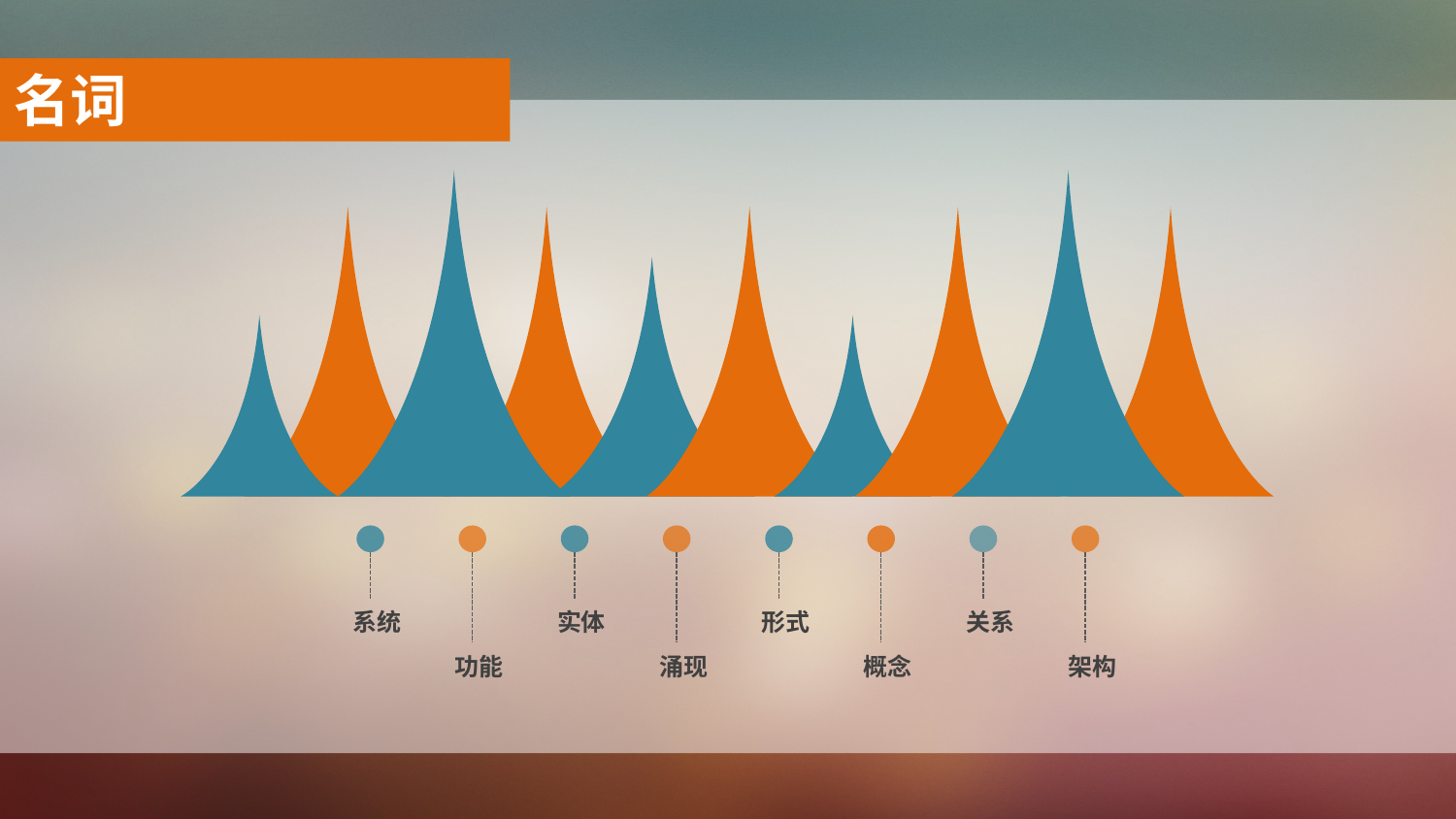

名词

系统

功能

实体

涌现

形式

概念

关系

架构
9